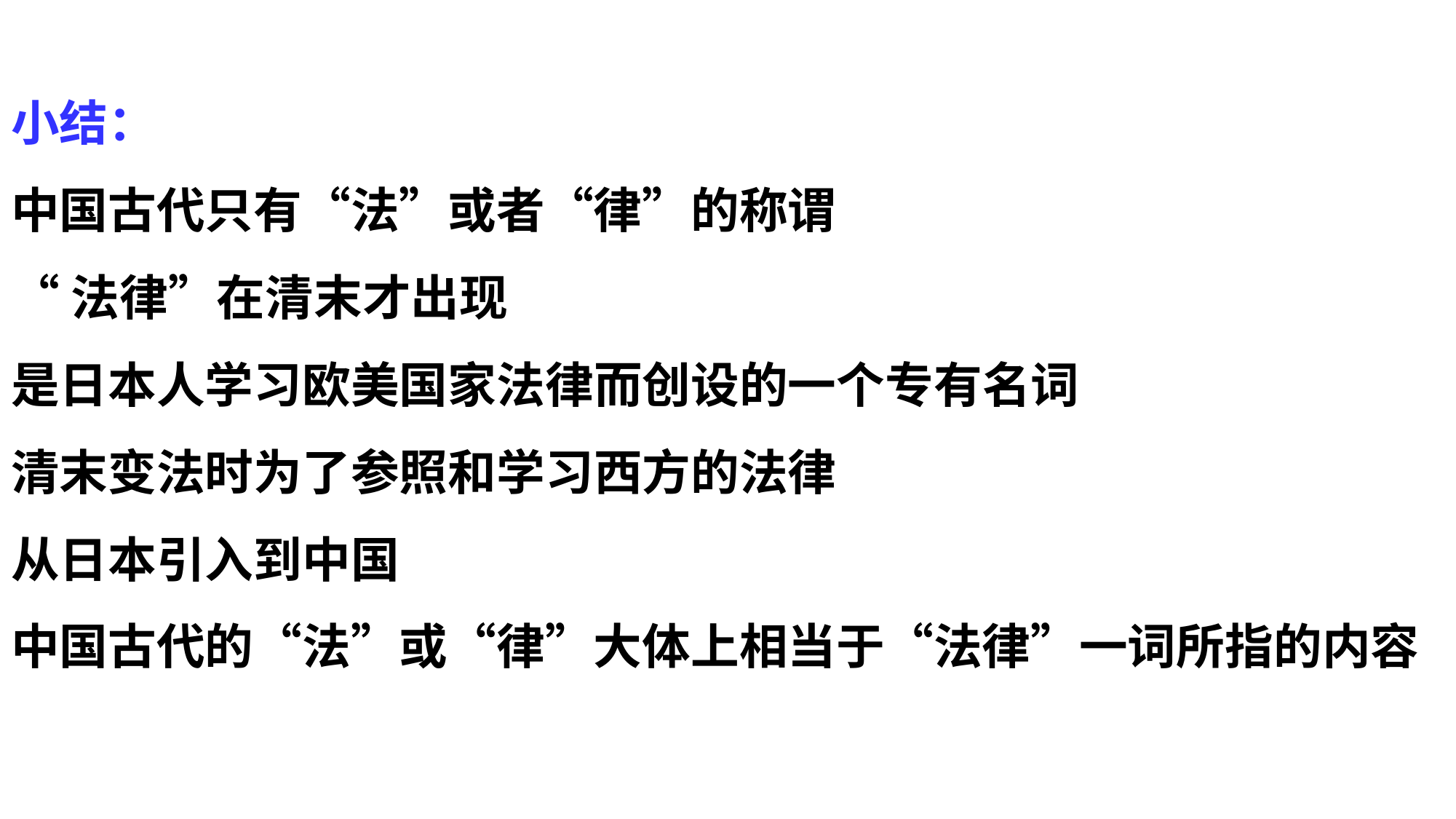

小结：
中国古代只有“法”或者“律”的称谓
“法律”在清末才出现
是日本人学习欧美国家法律而创设的一个专有名词
清末变法时为了参照和学习西方的法律
从日本引入到中国
中国古代的“法”或“律”大体上相当于“法律”一词所指的内容